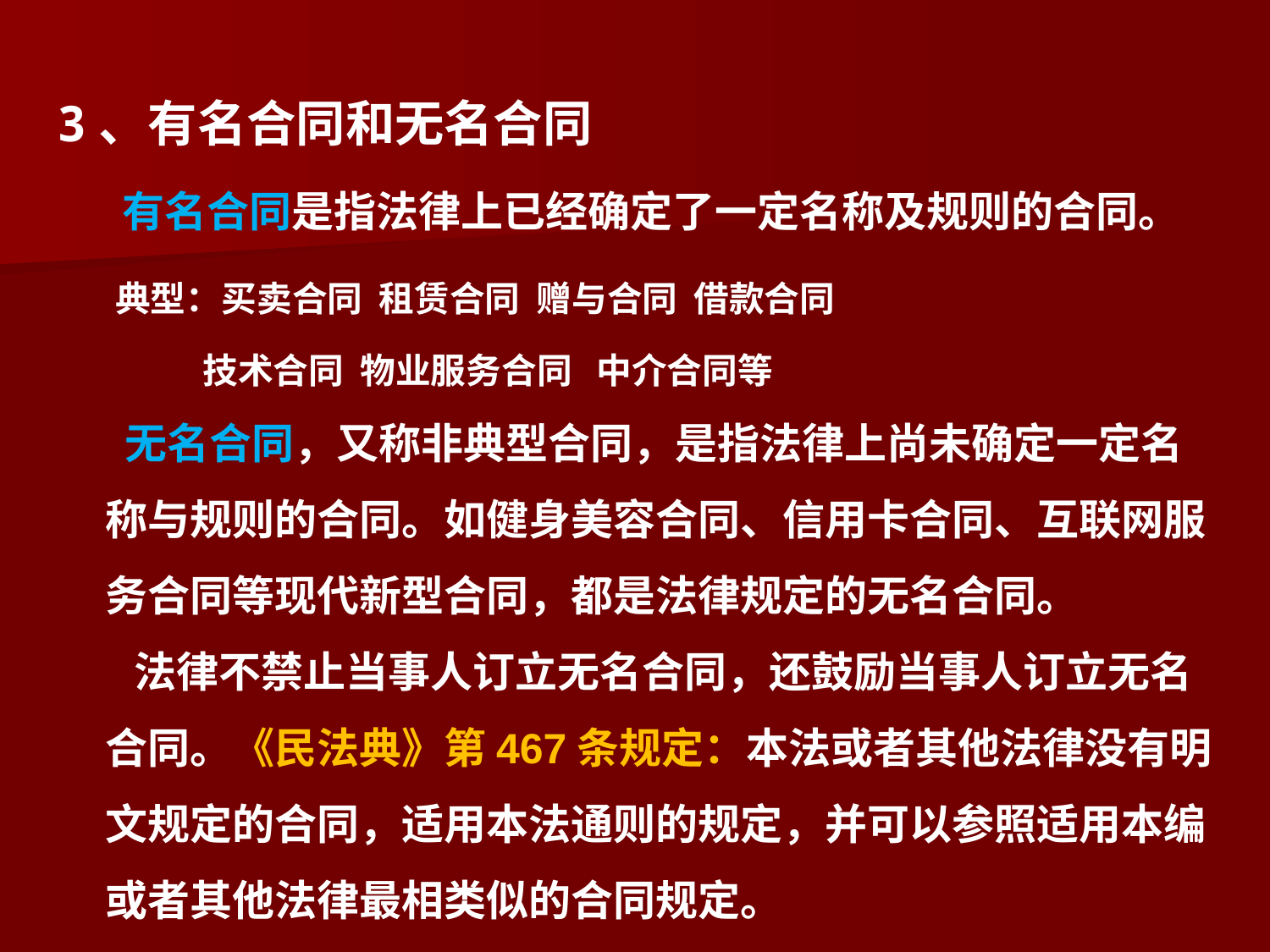

3、有名合同和无名合同
       有名合同是指法律上已经确定了一定名称及规则的合同。
     典型：买卖合同  租赁合同  赠与合同  借款合同
                 技术合同  物业服务合同   中介合同等
      无名合同，又称非典型合同，是指法律上尚未确定一定名称与规则的合同。如健身美容合同、信用卡合同、互联网服务合同等现代新型合同，都是法律规定的无名合同。
       法律不禁止当事人订立无名合同，还鼓励当事人订立无名合同。《民法典》第467条规定：本法或者其他法律没有明文规定的合同，适用本法通则的规定，并可以参照适用本编或者其他法律最相类似的合同规定。
10